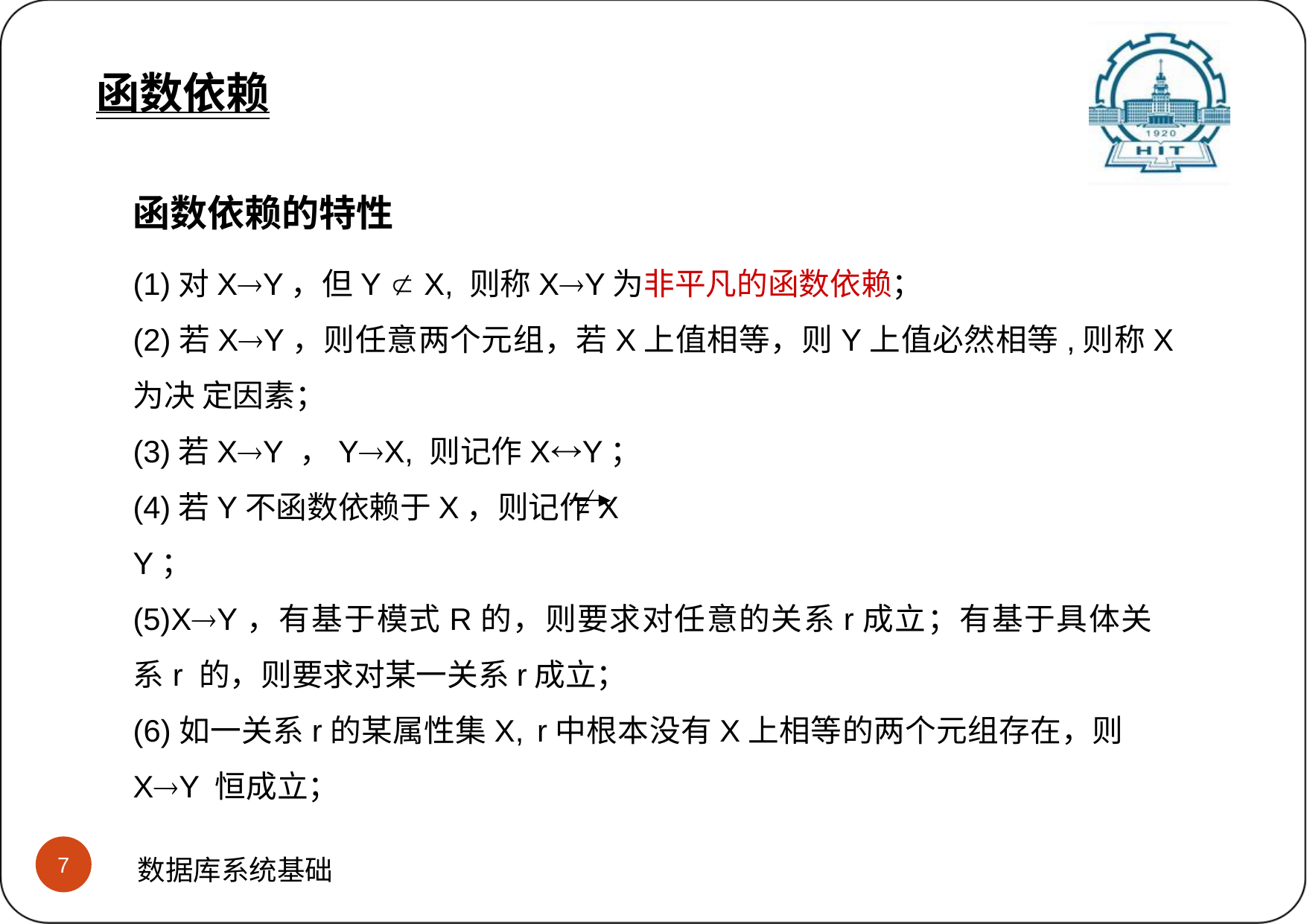

# 函数依赖
(3)函数依赖的特性
函数依赖
函数依赖的特性
(1)对X→Y，但Y ⊄ X, 则称X→Y为非平凡的函数依赖；
(2)若X→Y，则任意两个元组，若X上值相等，则Y上值必然相等,则称X为决 定因素；
(3)若X→Y ，Y→X, 则记作X↔Y；
(4)若Y不函数依赖于X，则记作X     Y；
(5)X→Y，有基于模式R的，则要求对任意的关系r成立；有基于具体关系r 的，则要求对某一关系r成立；
(6)如一关系r的某属性集X,	r中根本没有X上相等的两个元组存在，则X→Y 恒成立；